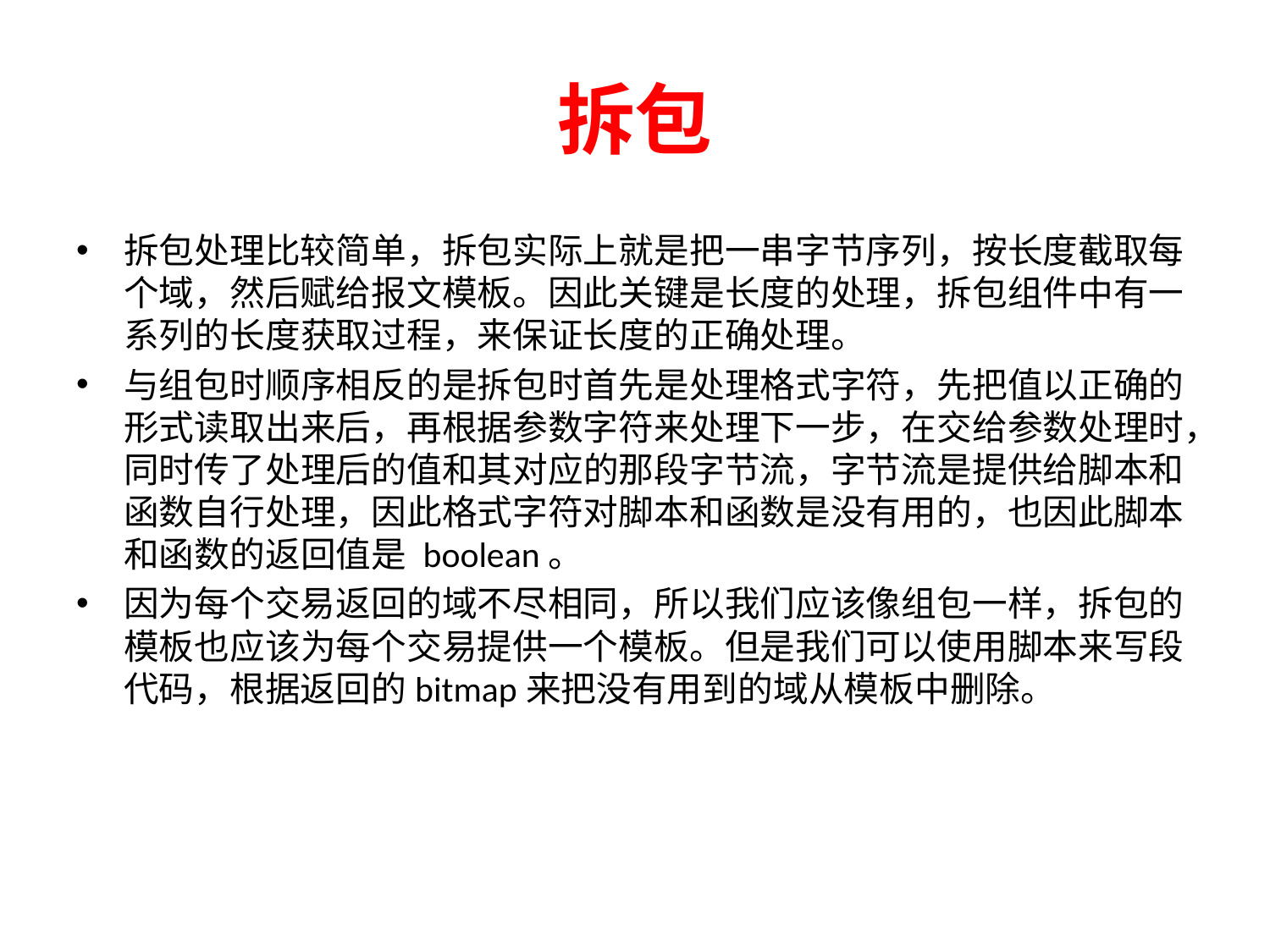

# 拆包
拆包处理比较简单，拆包实际上就是把一串字节序列，按长度截取每个域，然后赋给报文模板。因此关键是长度的处理，拆包组件中有一系列的长度获取过程，来保证长度的正确处理。
与组包时顺序相反的是拆包时首先是处理格式字符，先把值以正确的形式读取出来后，再根据参数字符来处理下一步，在交给参数处理时，同时传了处理后的值和其对应的那段字节流，字节流是提供给脚本和函数自行处理，因此格式字符对脚本和函数是没有用的，也因此脚本和函数的返回值是 boolean。
因为每个交易返回的域不尽相同，所以我们应该像组包一样，拆包的模板也应该为每个交易提供一个模板。但是我们可以使用脚本来写段代码，根据返回的bitmap来把没有用到的域从模板中删除。